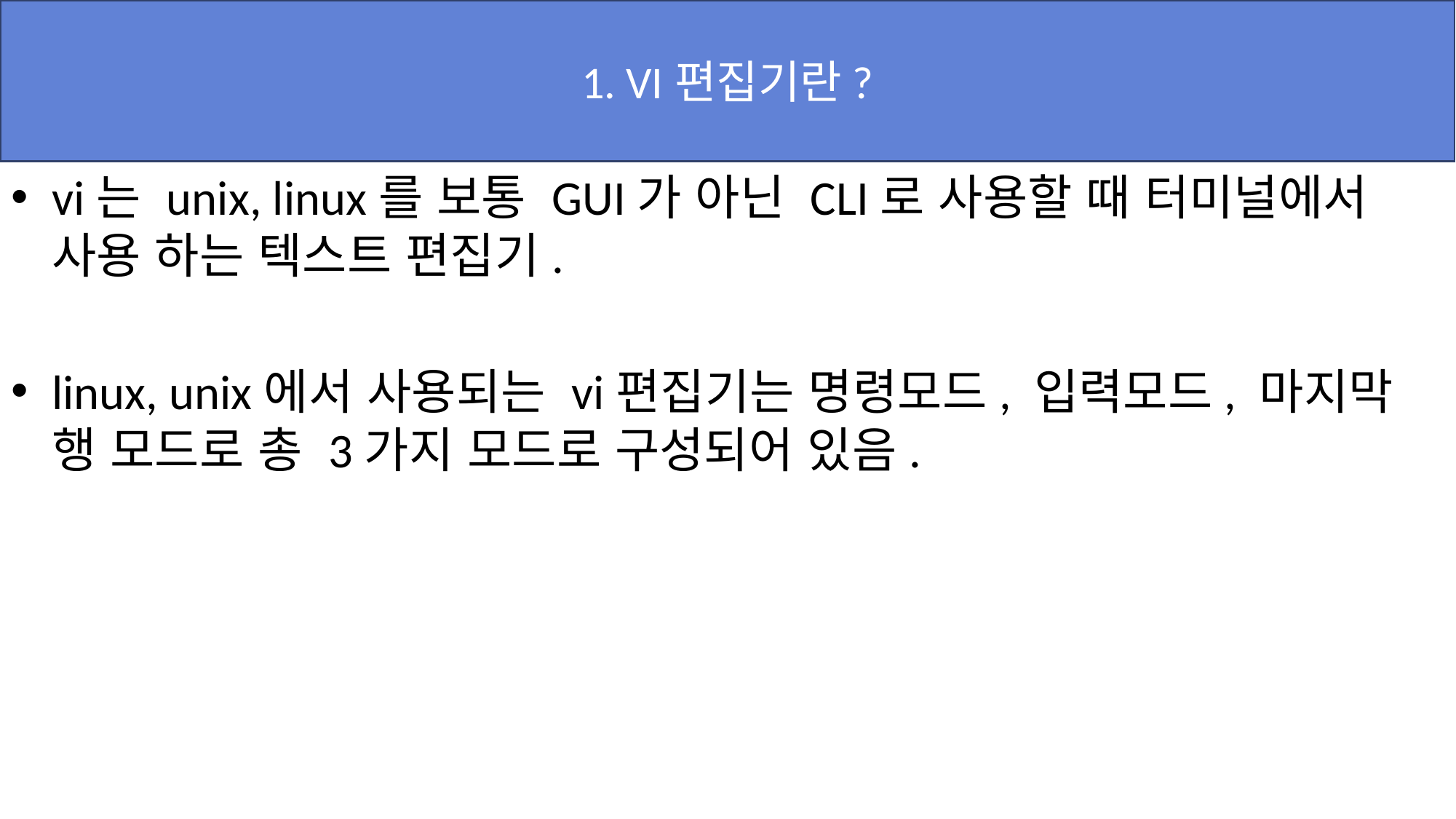

1. VI편집기란?
vi는 unix, linux를 보통 GUI가 아닌 CLI로 사용할 때 터미널에서 사용 하는 텍스트 편집기.

linux, unix에서 사용되는 vi편집기는 명령모드, 입력모드, 마지막 행 모드로 총 3가지 모드로 구성되어 있음.